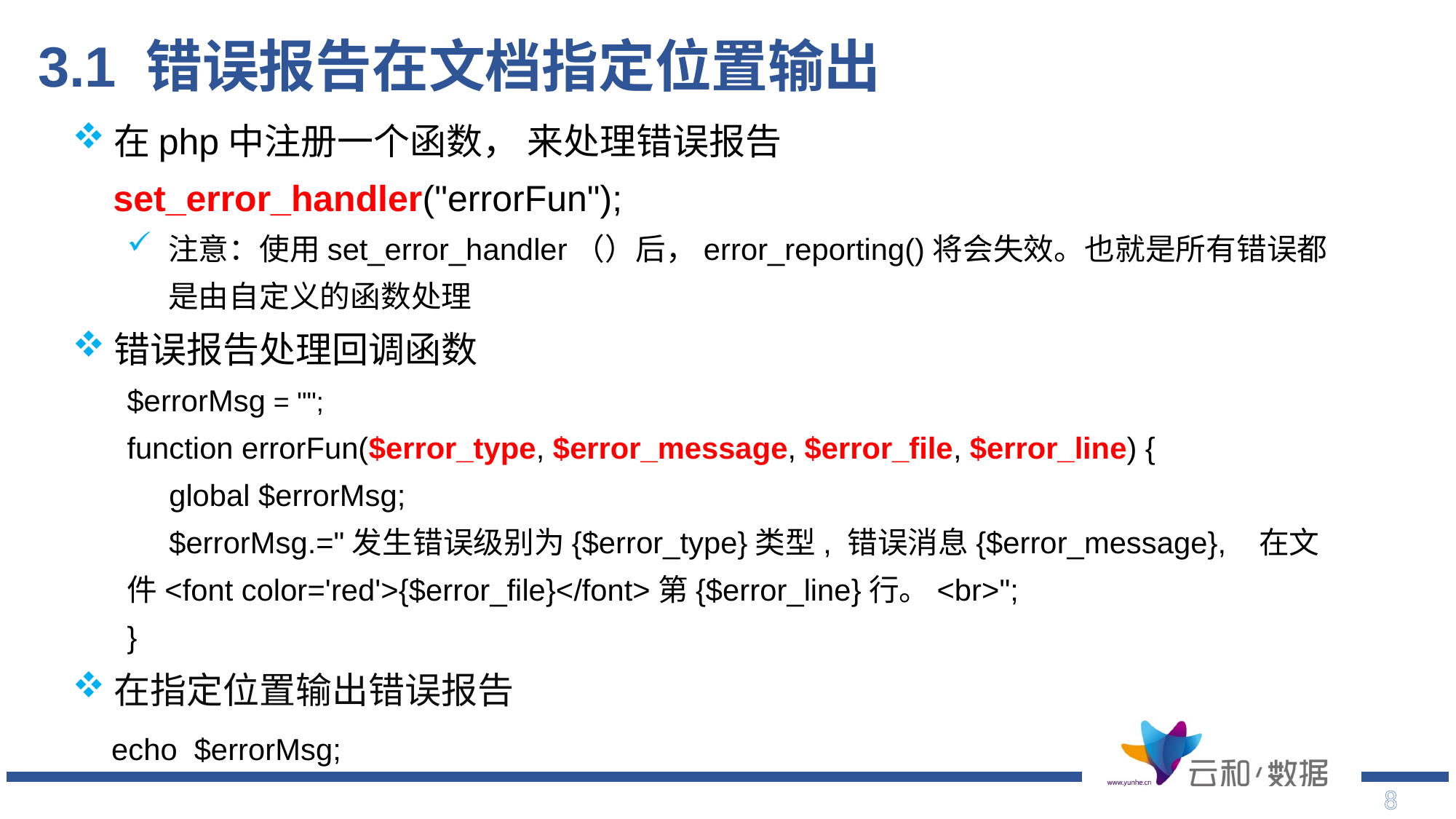

3.1 错误报告在文档指定位置输出
#
在php中注册一个函数， 来处理错误报告
    set_error_handler("errorFun");
注意：使用set_error_handler（）后，error_reporting()将会失效。也就是所有错误都是由自定义的函数处理
错误报告处理回调函数
$errorMsg = "";
function errorFun($error_type, $error_message, $error_file, $error_line) {
     global $errorMsg;
     $errorMsg.="发生错误级别为{$error_type}类型, 错误消息{$error_message},   在文件<font color='red'>{$error_file}</font>第{$error_line}行。<br>";
}
在指定位置输出错误报告
    echo  $errorMsg;